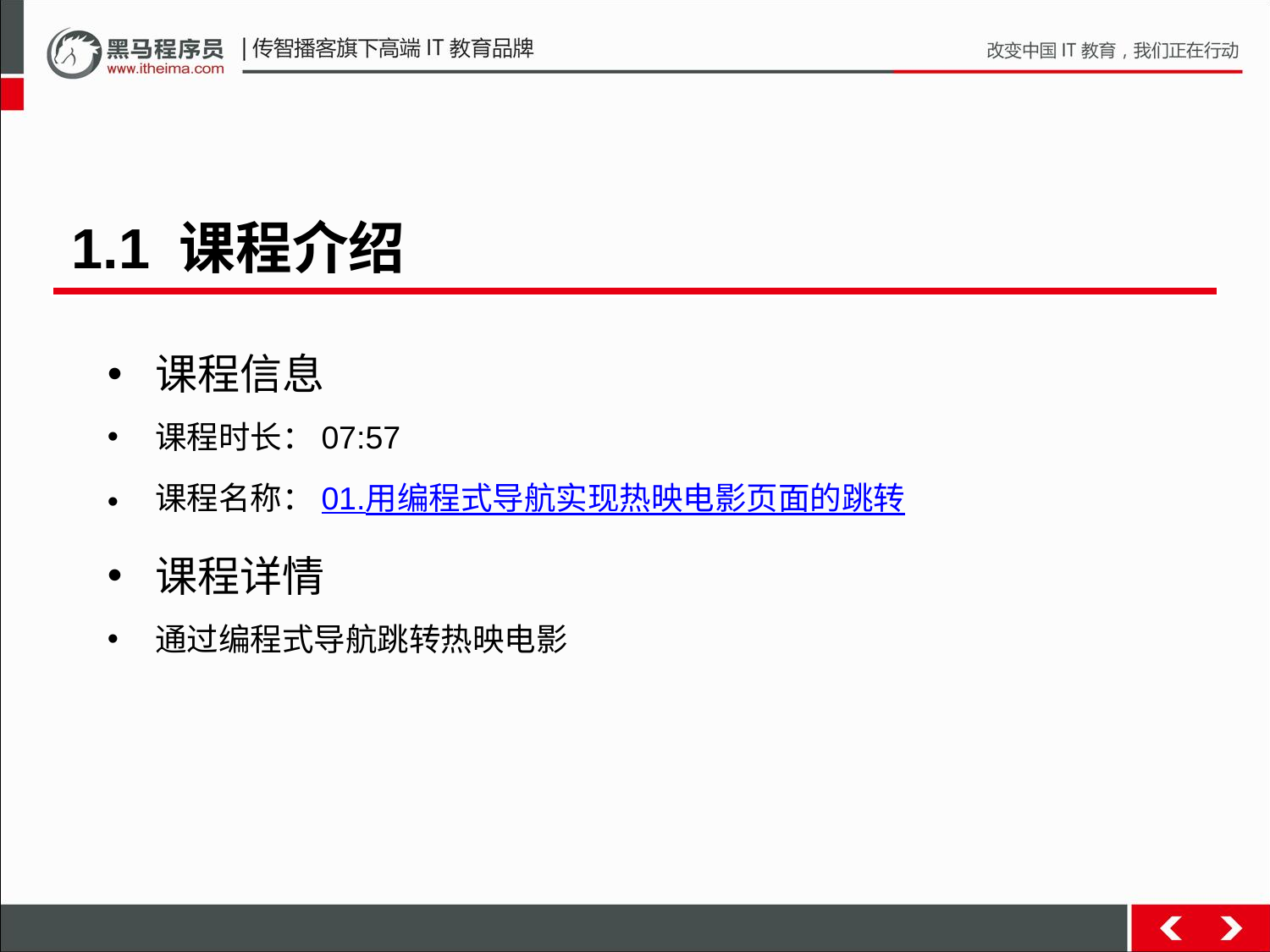

1.1 课程介绍
课程信息
课程时长：07:57
课程名称：01.用编程式导航实现热映电影页面的跳转
课程详情
通过编程式导航跳转热映电影